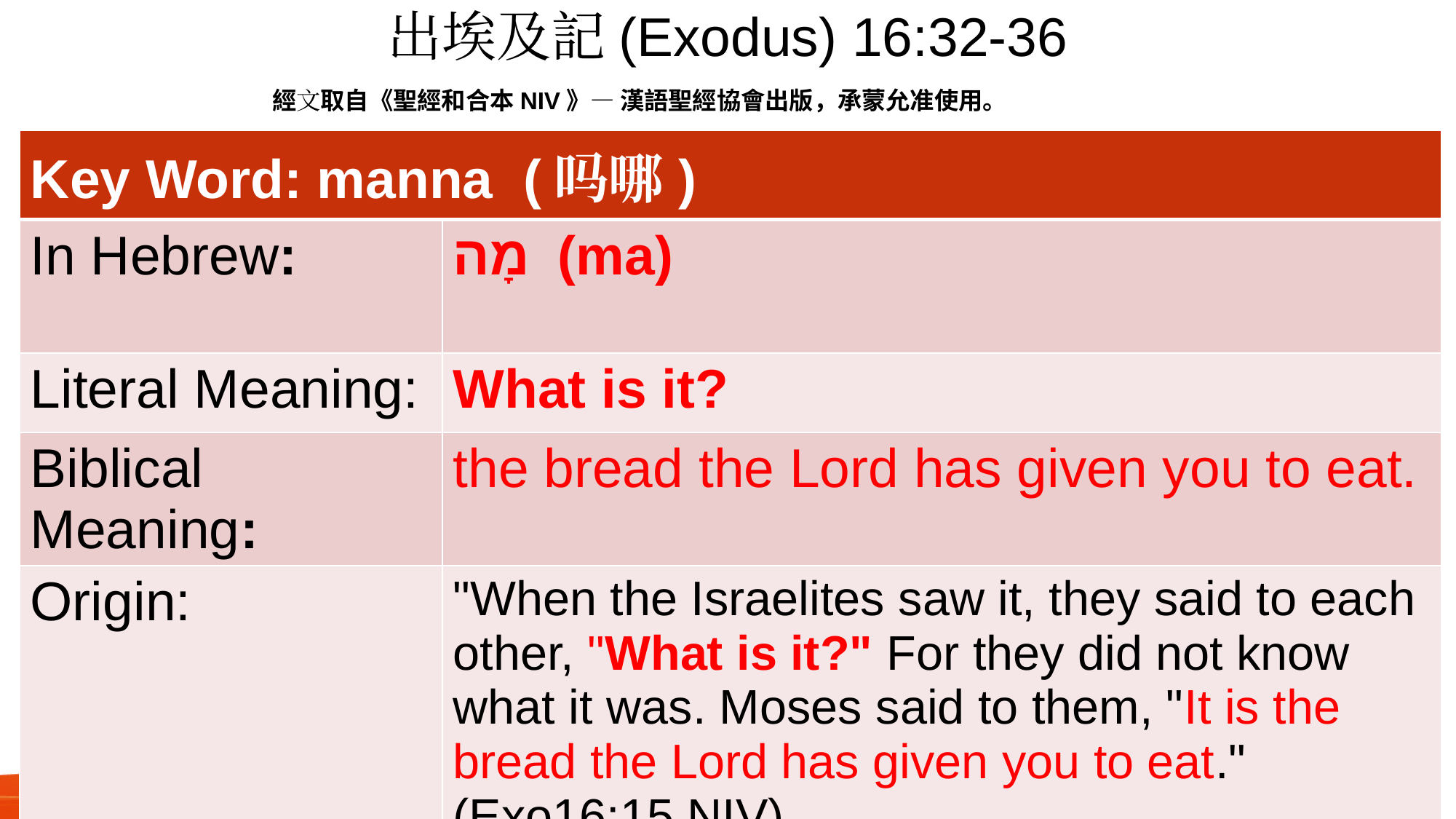

# 出埃及記(Exodus) 16:32-36
經文取自《聖經和合本NIV》— 漢語聖經協會出版，承蒙允准使用。
| Key Word: manna (吗哪) |  |
| --- | --- |
| In Hebrew: | מָה (ma) |
| Literal Meaning: | What is it? |
| Biblical Meaning: | the bread the Lord has given you to eat. |
| Origin: | "When the Israelites saw it, they said to each other, "What is it?" For they did not know what it was. Moses said to them, "It is the bread the Lord has given you to eat." (Exo16:15 NIV) |